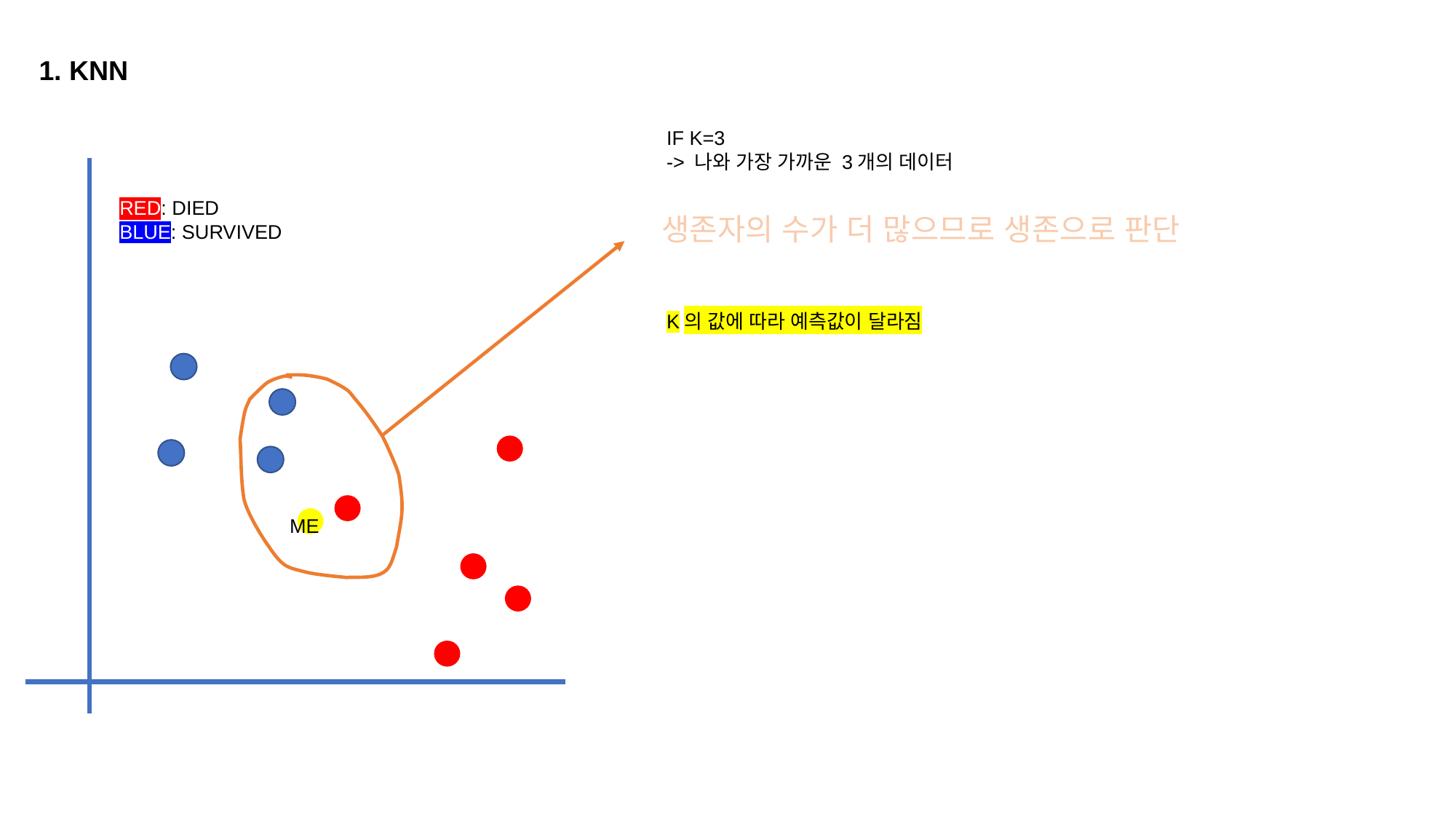

1. KNN
IF K=3
-> 나와 가장 가까운 3개의 데이터
RED: DIED
BLUE: SURVIVED

생존자의 수가 더 많으므로 생존으로 판단
K의 값에 따라 예측값이 달라짐

ME